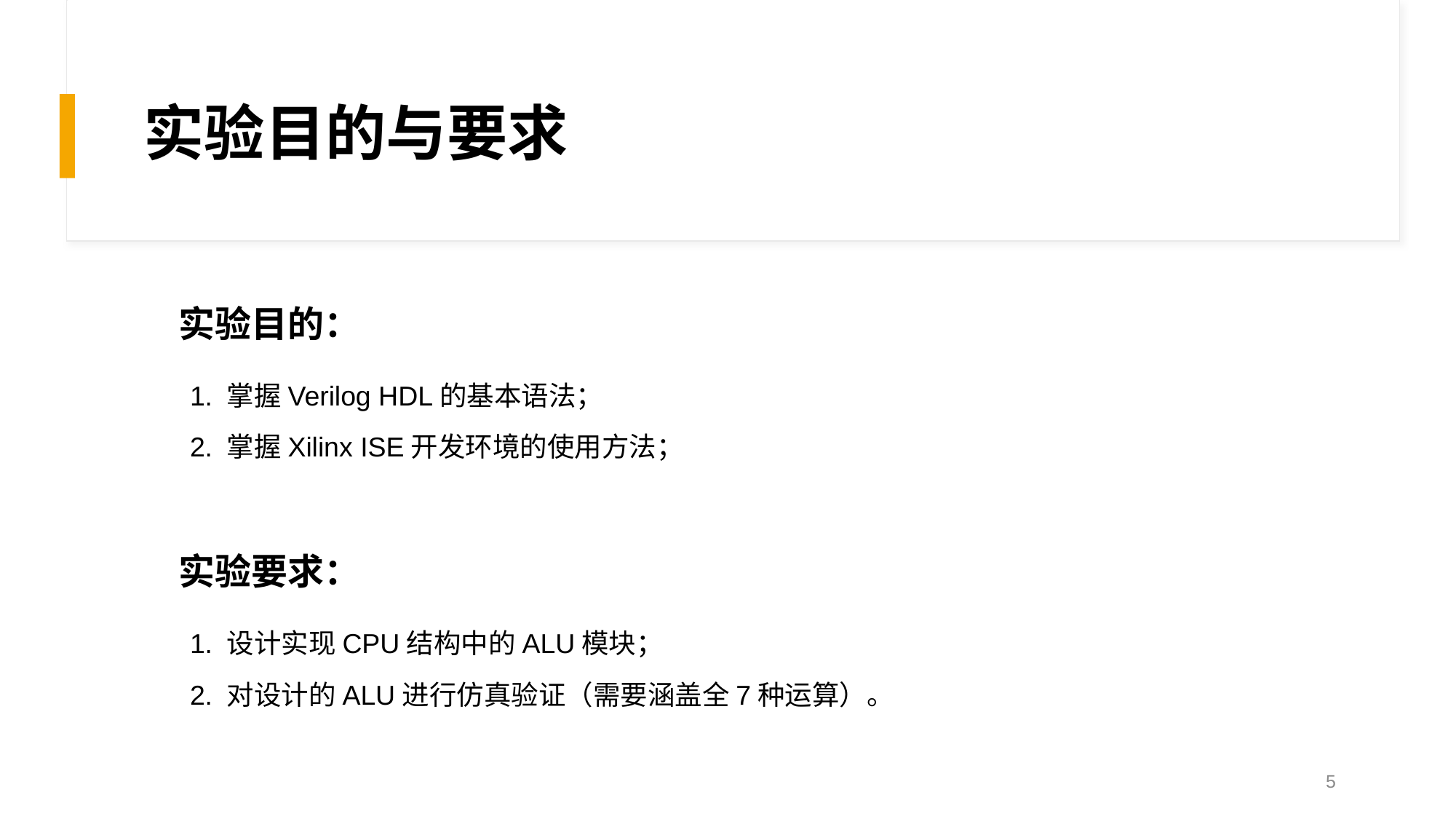

# 实验目的与要求
实验目的：
      1. 掌握Verilog HDL的基本语法；
      2. 掌握Xilinx ISE开发环境的使用方法；

实验要求：
      1. 设计实现CPU结构中的ALU模块；
      2. 对设计的ALU进行仿真验证（需要涵盖全7种运算）。
5